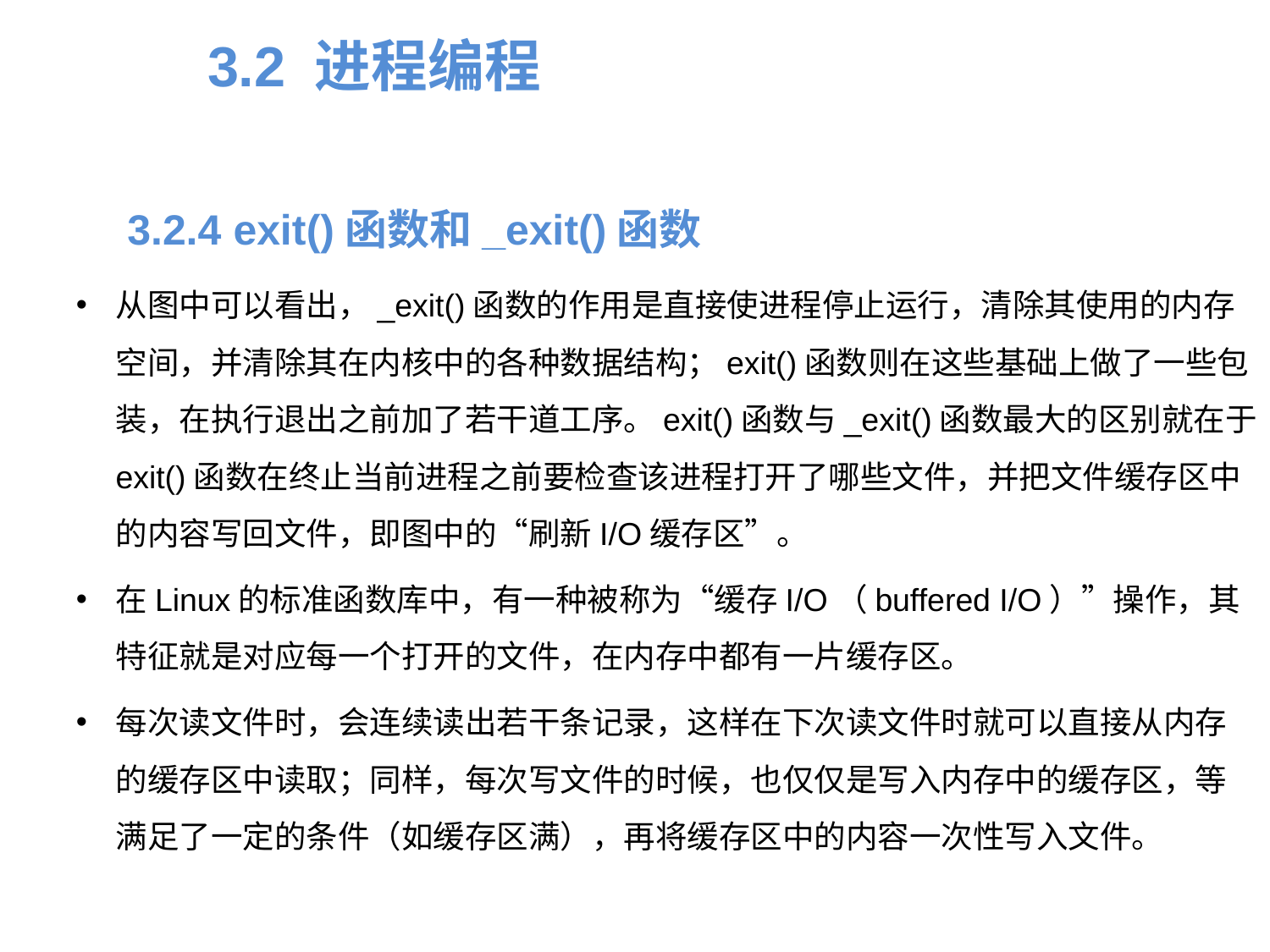

3.2 进程编程
3.2.4 exit()函数和_exit()函数
从图中可以看出，_exit()函数的作用是直接使进程停止运行，清除其使用的内存空间，并清除其在内核中的各种数据结构；exit()函数则在这些基础上做了一些包装，在执行退出之前加了若干道工序。exit()函数与_exit()函数最大的区别就在于exit()函数在终止当前进程之前要检查该进程打开了哪些文件，并把文件缓存区中的内容写回文件，即图中的“刷新I/O缓存区”。
在Linux的标准函数库中，有一种被称为“缓存I/O（buffered I/O）”操作，其特征就是对应每一个打开的文件，在内存中都有一片缓存区。
每次读文件时，会连续读出若干条记录，这样在下次读文件时就可以直接从内存的缓存区中读取；同样，每次写文件的时候，也仅仅是写入内存中的缓存区，等满足了一定的条件（如缓存区满），再将缓存区中的内容一次性写入文件。